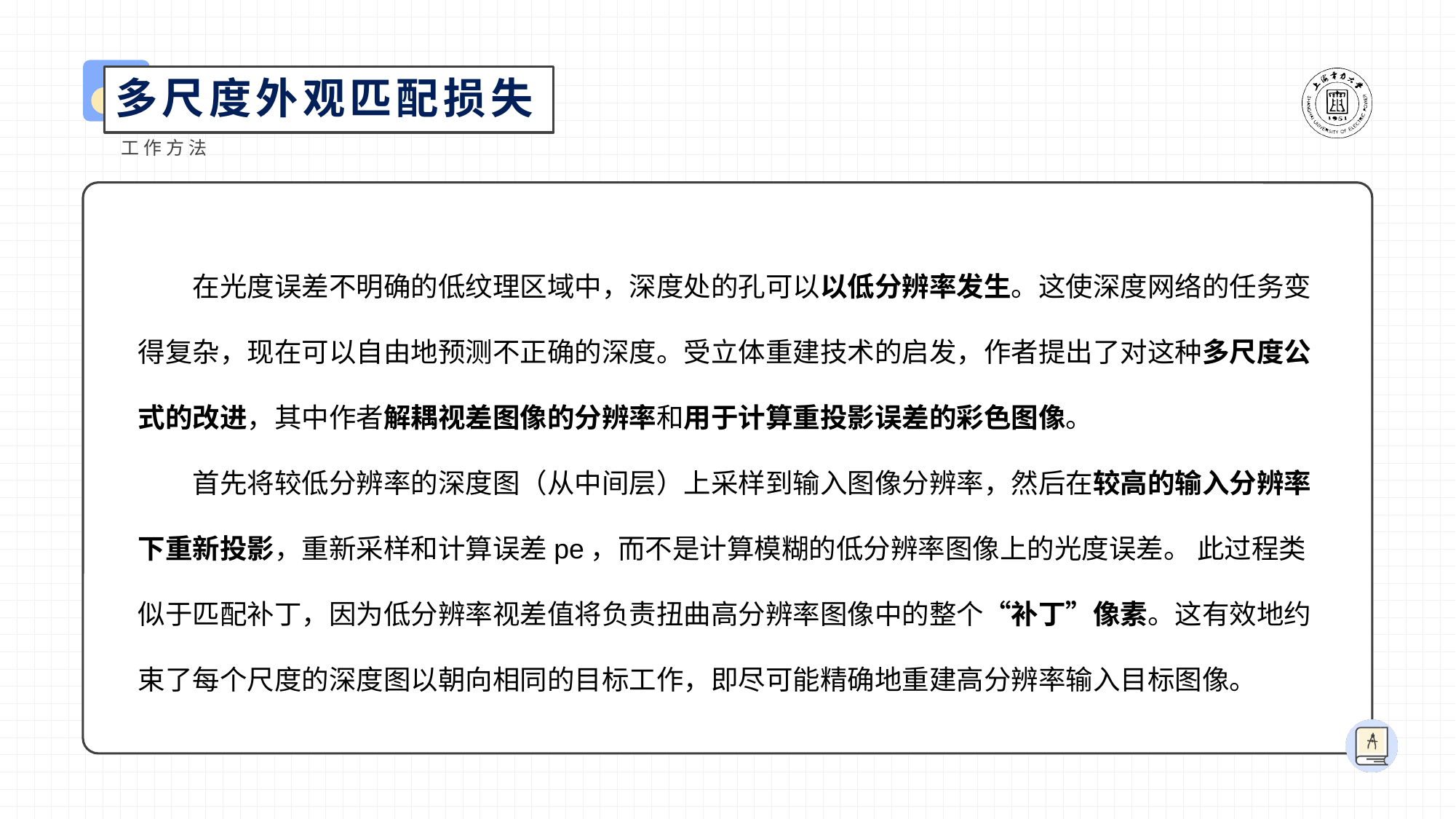

多尺度外观匹配损失
工作方法
在光度误差不明确的低纹理区域中，深度处的孔可以以低分辨率发生。这使深度网络的任务变得复杂，现在可以自由地预测不正确的深度。受立体重建技术的启发，作者提出了对这种多尺度公式的改进，其中作者解耦视差图像的分辨率和用于计算重投影误差的彩色图像。
首先将较低分辨率的深度图（从中间层）上采样到输入图像分辨率，然后在较高的输入分辨率下重新投影，重新采样和计算误差pe，而不是计算模糊的低分辨率图像上的光度误差。 此过程类似于匹配补丁，因为低分辨率视差值将负责扭曲高分辨率图像中的整个“补丁”像素。这有效地约束了每个尺度的深度图以朝向相同的目标工作，即尽可能精确地重建高分辨率输入目标图像。